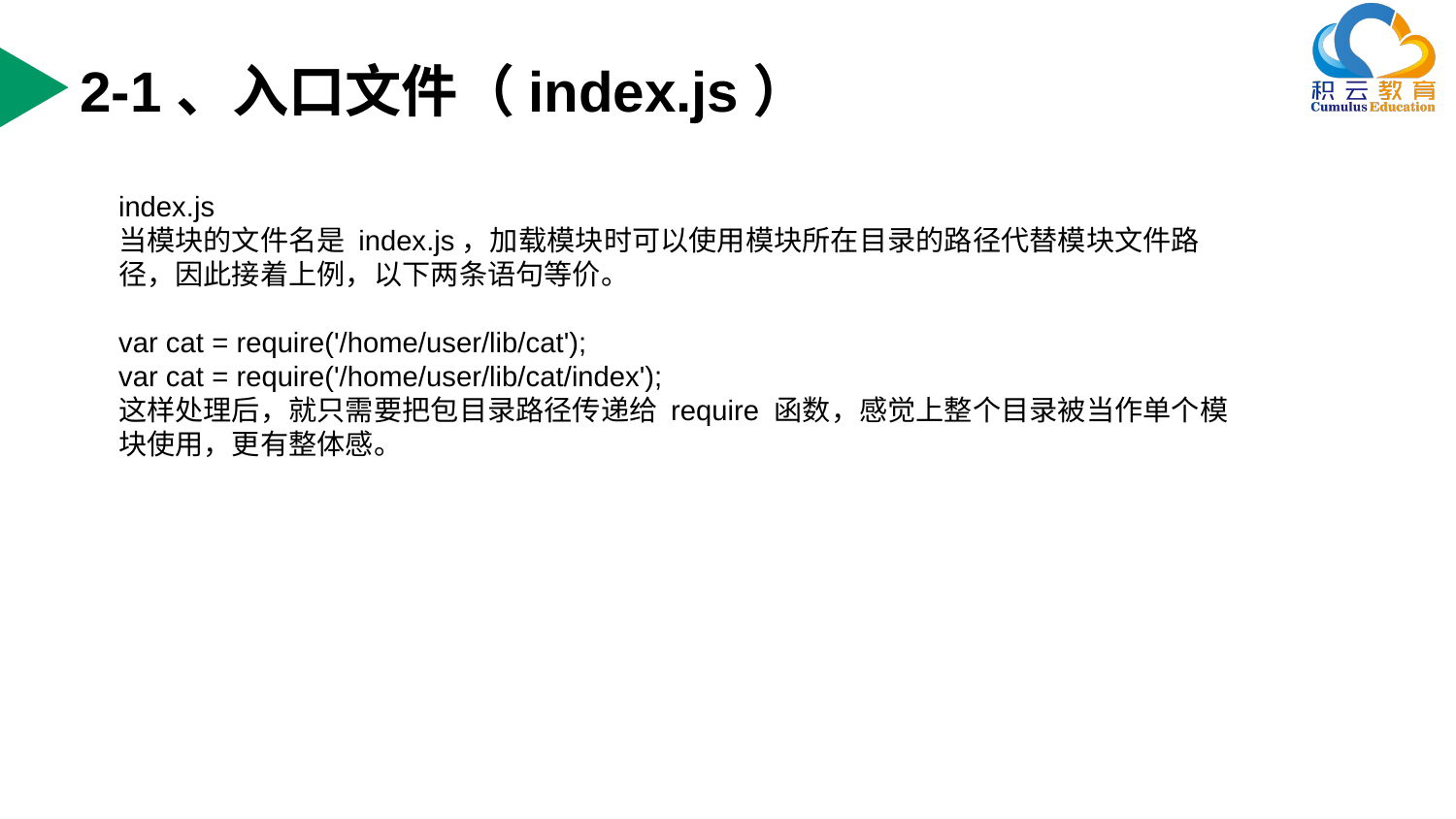

2-1、入口文件（index.js）
index.js
当模块的文件名是 index.js，加载模块时可以使用模块所在目录的路径代替模块文件路径，因此接着上例，以下两条语句等价。

var cat = require('/home/user/lib/cat');
var cat = require('/home/user/lib/cat/index');
这样处理后，就只需要把包目录路径传递给 require 函数，感觉上整个目录被当作单个模块使用，更有整体感。